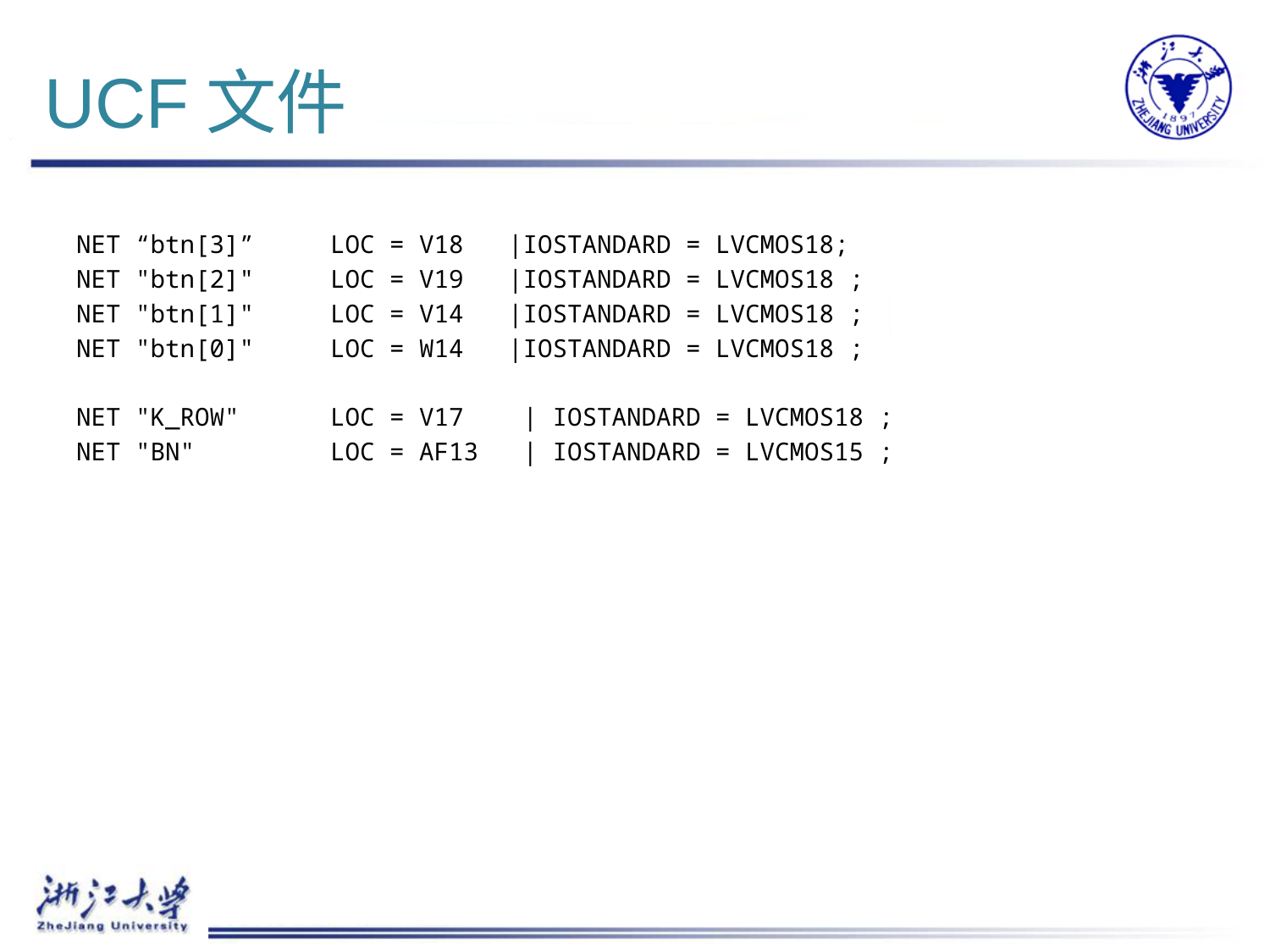

# UCF文件
NET “btn[3]”	LOC = V18   |IOSTANDARD = LVCMOS18;
NET "btn[2]"	LOC = V19   |IOSTANDARD = LVCMOS18 ;
NET "btn[1]"	LOC = V14   |IOSTANDARD = LVCMOS18 ;
NET "btn[0]"	LOC = W14   |IOSTANDARD = LVCMOS18 ;

NET "K_ROW" 	LOC = V17    | IOSTANDARD = LVCMOS18 ;
NET "BN"		LOC = AF13   | IOSTANDARD = LVCMOS15 ;